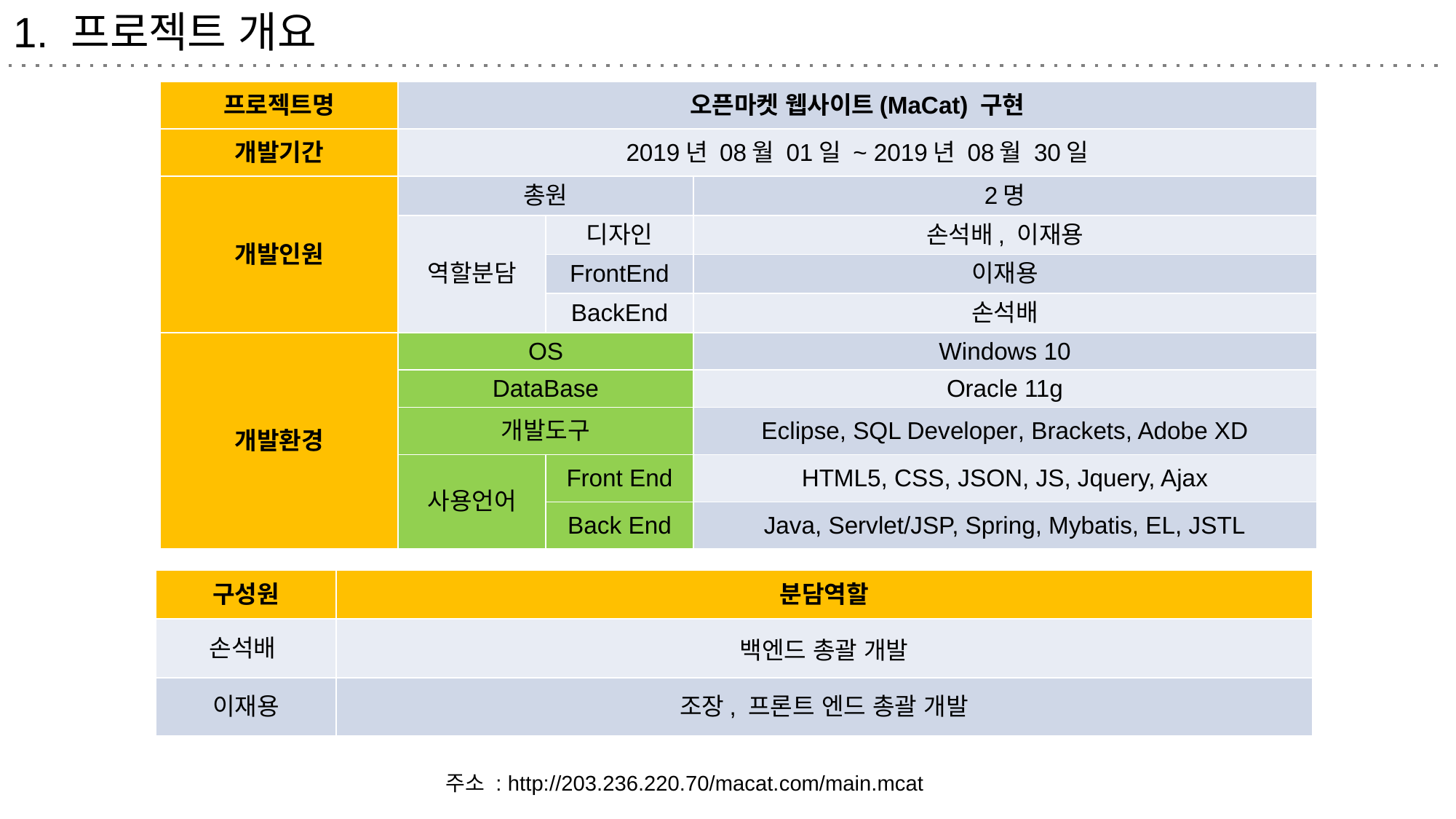

# 1. 프로젝트 개요
| 프로젝트명 | 오픈마켓 웹사이트(MaCat) 구현 |  |  |
| --- | --- | --- | --- |
| 개발기간 | 2019년 08월 01일 ~ 2019년 08월 30일 |  |  |
| 개발인원 | 총원 |  | 2명 |
|  | 역할분담 | 디자인 | 손석배, 이재용 |
|  |  | FrontEnd | 이재용 |
|  |  | BackEnd | 손석배 |
| 개발환경 | OS |  | Windows 10 |
|  | DataBase |  | Oracle 11g |
|  | 개발도구 |  | Eclipse, SQL Developer, Brackets, Adobe XD |
|  | 사용언어 | Front End | HTML5, CSS, JSON, JS, Jquery, Ajax |
|  |  | Back End | Java, Servlet/JSP, Spring, Mybatis, EL, JSTL |
| 구성원 | 분담역할 |
| --- | --- |
| 손석배 | 백엔드 총괄 개발 |
| 이재용 | 조장, 프론트 엔드 총괄 개발 |
주소 : http://203.236.220.70/macat.com/main.mcat